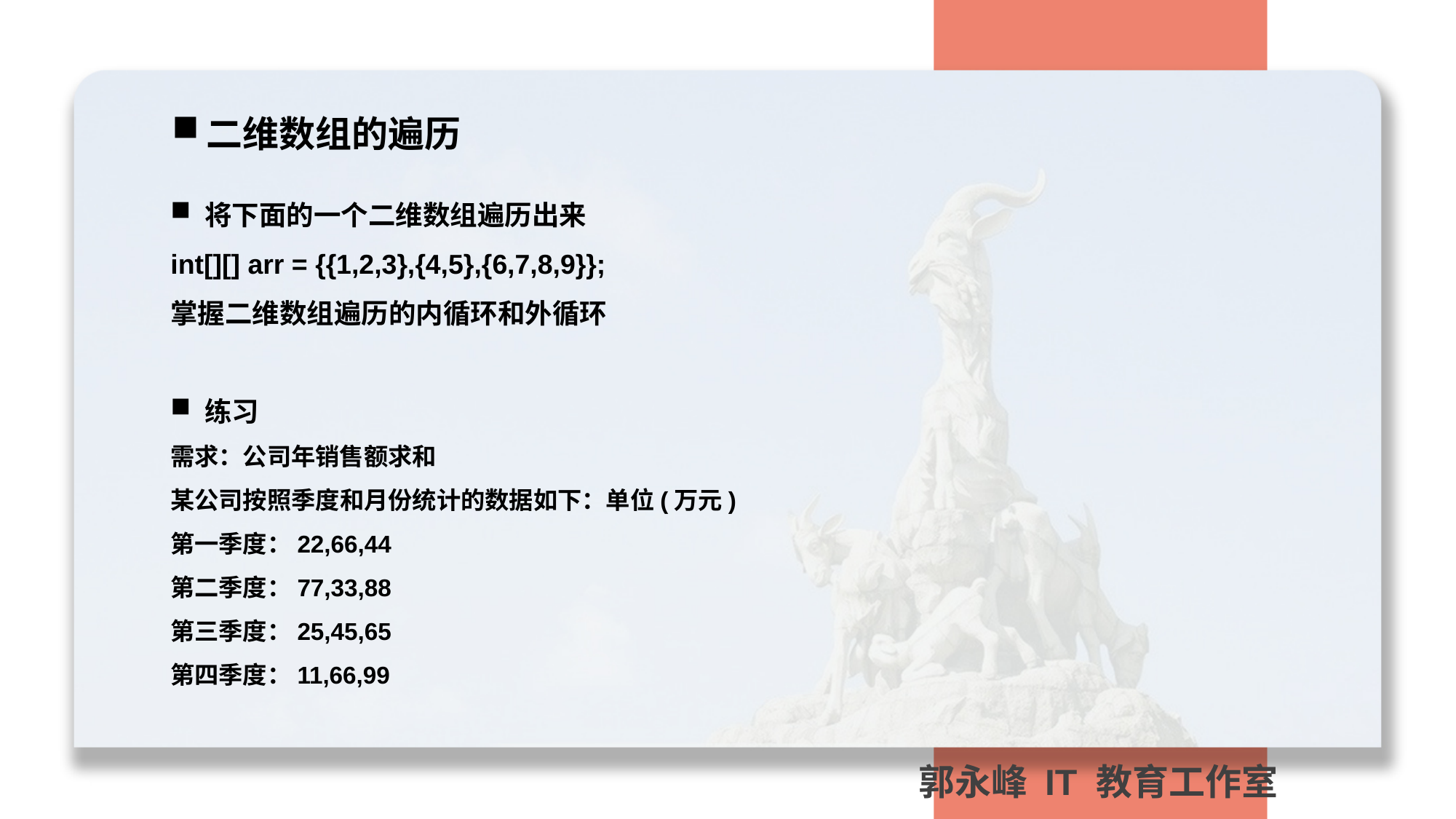

二维数组的遍历
将下面的一个二维数组遍历出来
int[][] arr = {{1,2,3},{4,5},{6,7,8,9}};
掌握二维数组遍历的内循环和外循环

练习
需求：公司年销售额求和
某公司按照季度和月份统计的数据如下：单位(万元)
第一季度：22,66,44
第二季度：77,33,88
第三季度：25,45,65
第四季度：11,66,99